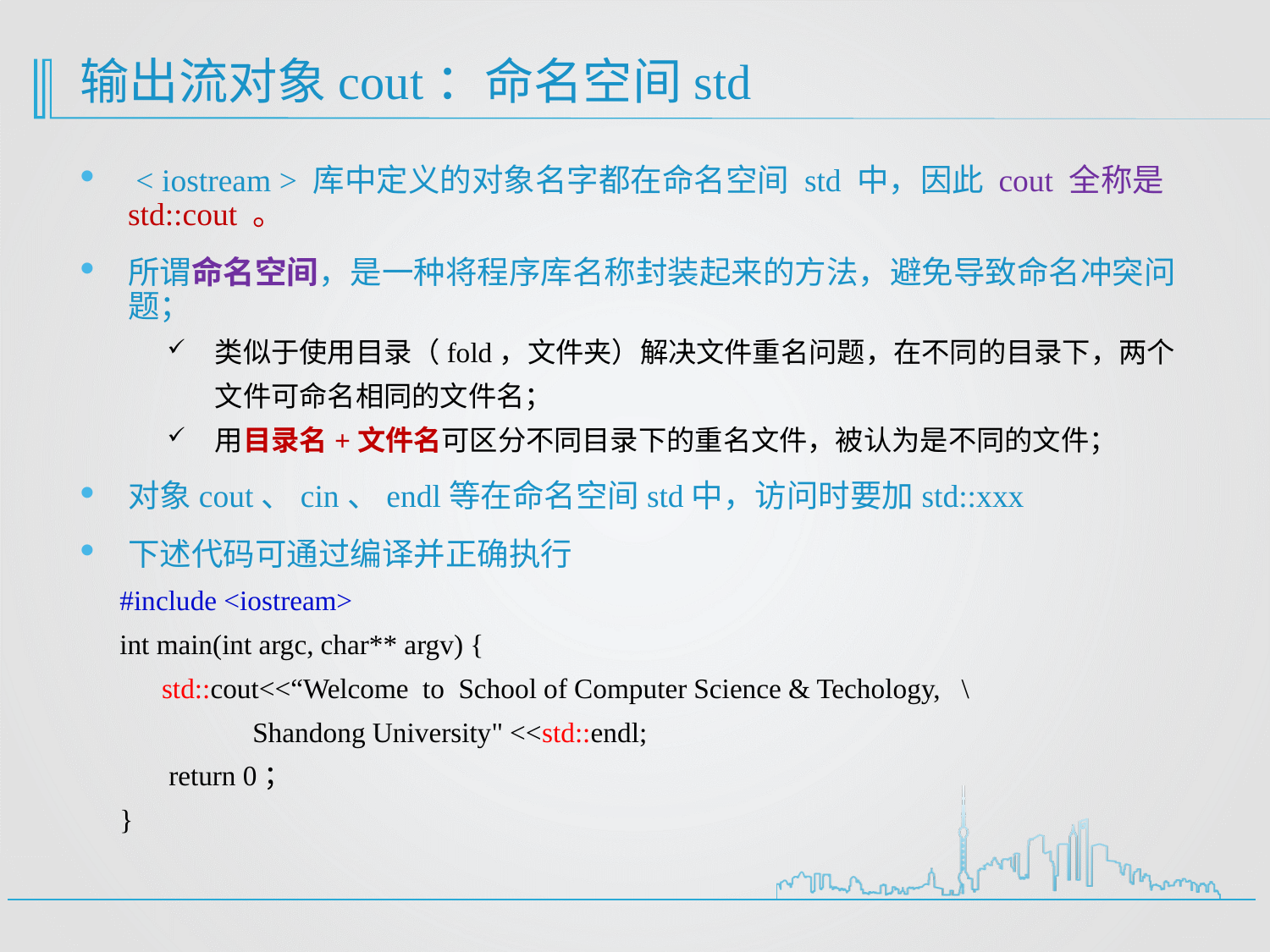

# 输出流对象cout：命名空间std
 < iostream > 库中定义的对象名字都在命名空间 std 中，因此 cout 全称是 std::cout 。
所谓命名空间，是一种将程序库名称封装起来的方法，避免导致命名冲突问题；
类似于使用目录（fold，文件夹）解决文件重名问题，在不同的目录下，两个文件可命名相同的文件名；
用目录名+文件名可区分不同目录下的重名文件，被认为是不同的文件；
对象cout、cin、endl等在命名空间std中，访问时要加std::xxx
下述代码可通过编译并正确执行
#include <iostream>
int main(int argc, char** argv) {
      std::cout<<“Welcome  to  School of Computer Science & Techology,   \
                   Shandong University" <<std::endl;
       return 0；
}